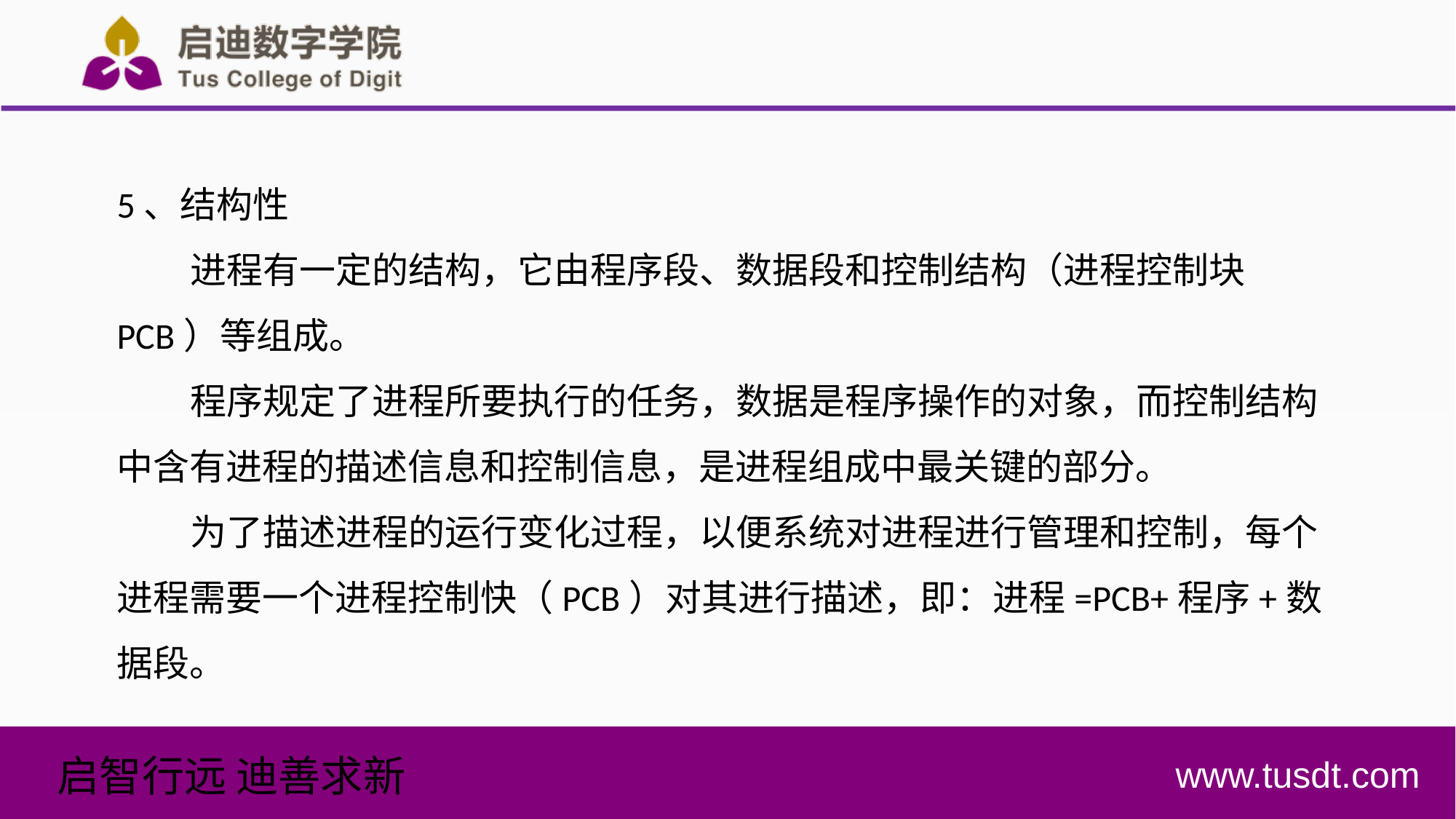

5、结构性
进程有一定的结构，它由程序段、数据段和控制结构（进程控制块PCB）等组成。
程序规定了进程所要执行的任务，数据是程序操作的对象，而控制结构中含有进程的描述信息和控制信息，是进程组成中最关键的部分。
为了描述进程的运行变化过程，以便系统对进程进行管理和控制，每个进程需要一个进程控制快（PCB）对其进行描述，即：进程=PCB+程序+数据段。